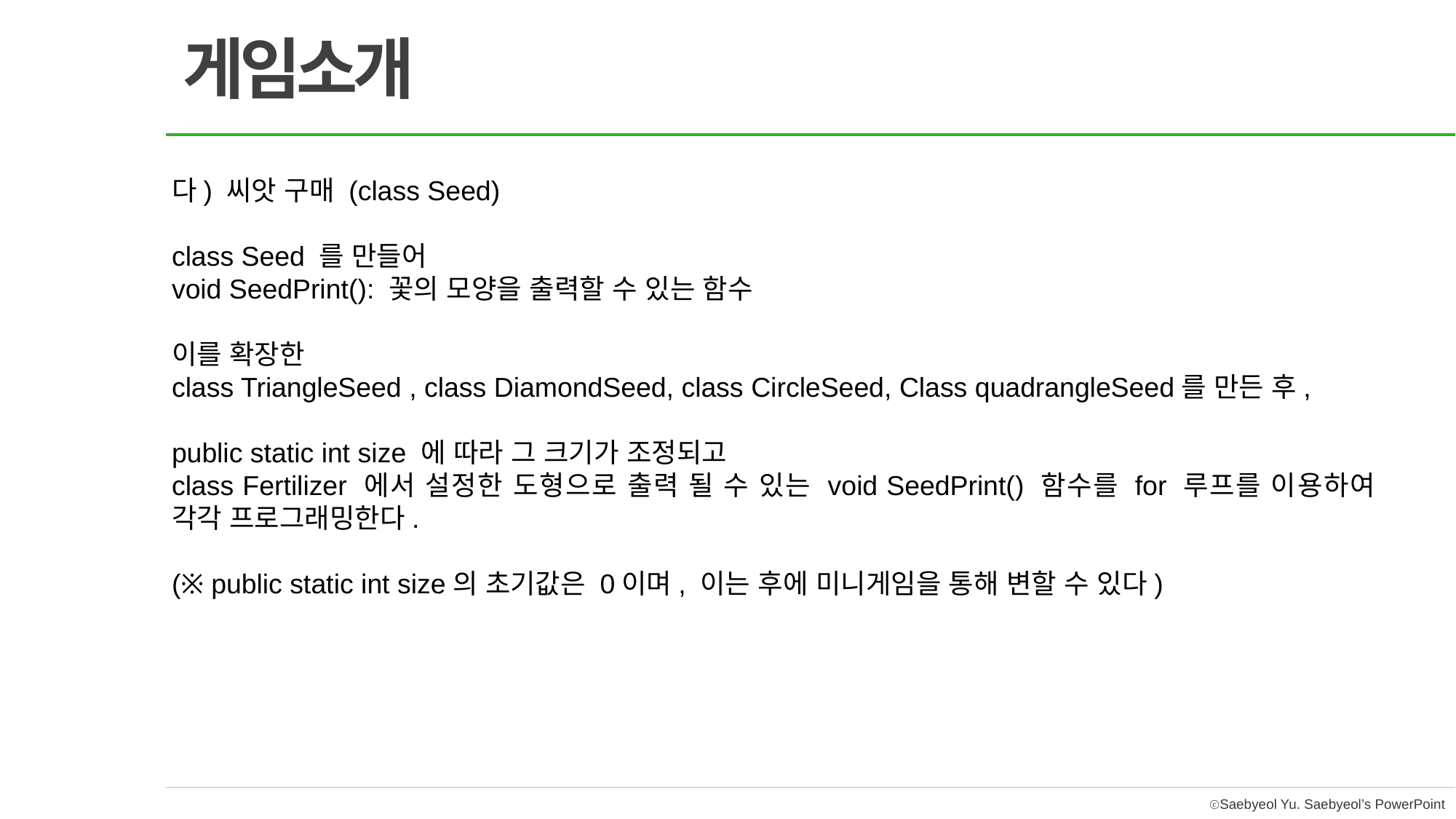

게임소개
다) 씨앗 구매 (class Seed)

class Seed 를 만들어
void SeedPrint(): 꽃의 모양을 출력할 수 있는 함수

이를 확장한
class TriangleSeed , class DiamondSeed, class CircleSeed, Class quadrangleSeed를 만든 후,

public static int size 에 따라 그 크기가 조정되고
class Fertilizer 에서 설정한 도형으로 출력 될 수 있는 void SeedPrint() 함수를 for 루프를 이용하여 각각 프로그래밍한다.

(※ public static int size의 초기값은 0이며, 이는 후에 미니게임을 통해 변할 수 있다)